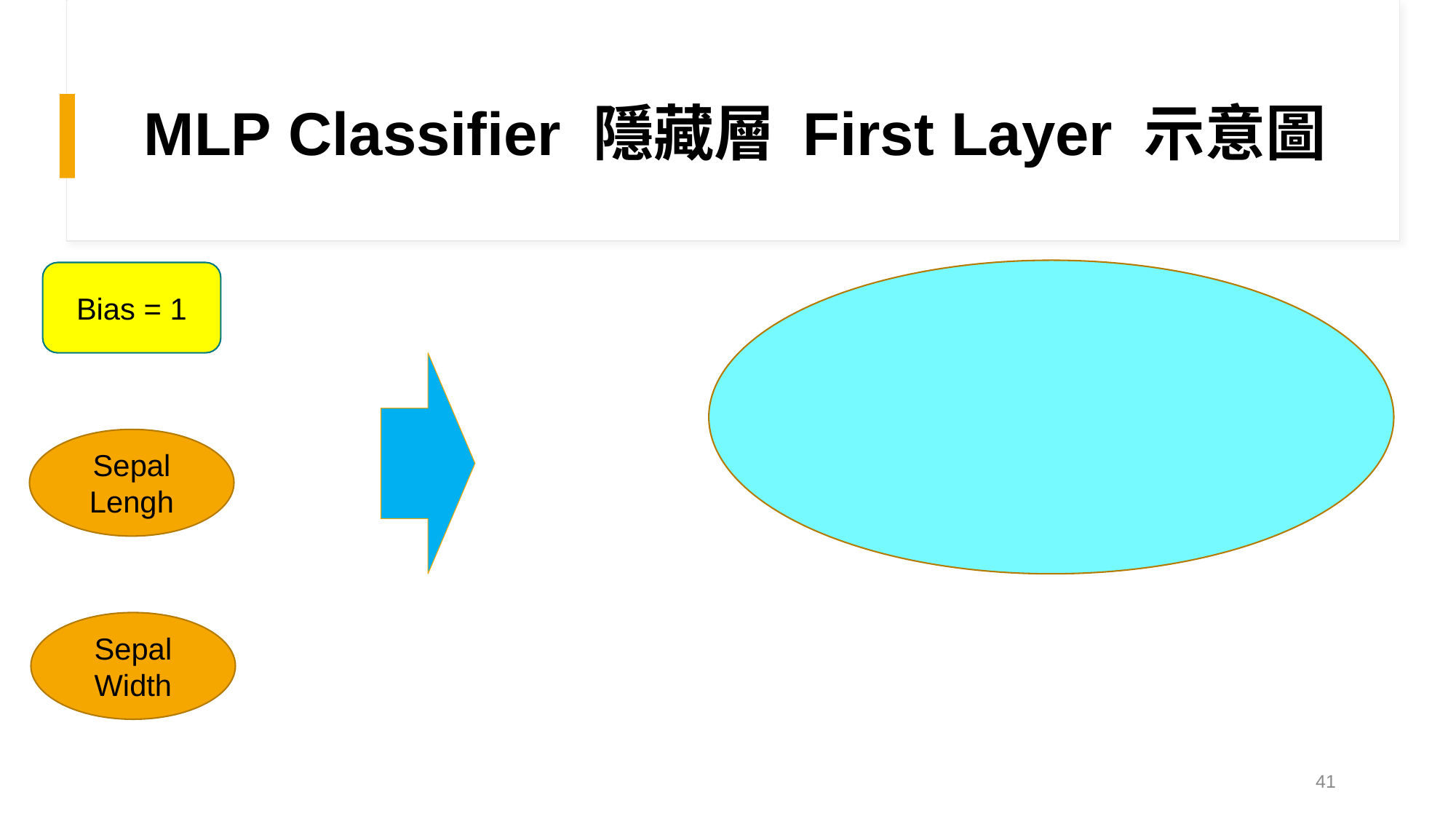

# MLP Classifier 隱藏層 First Layer 示意圖

Bias = 1

Sepal Lengh
Sepal Width
41